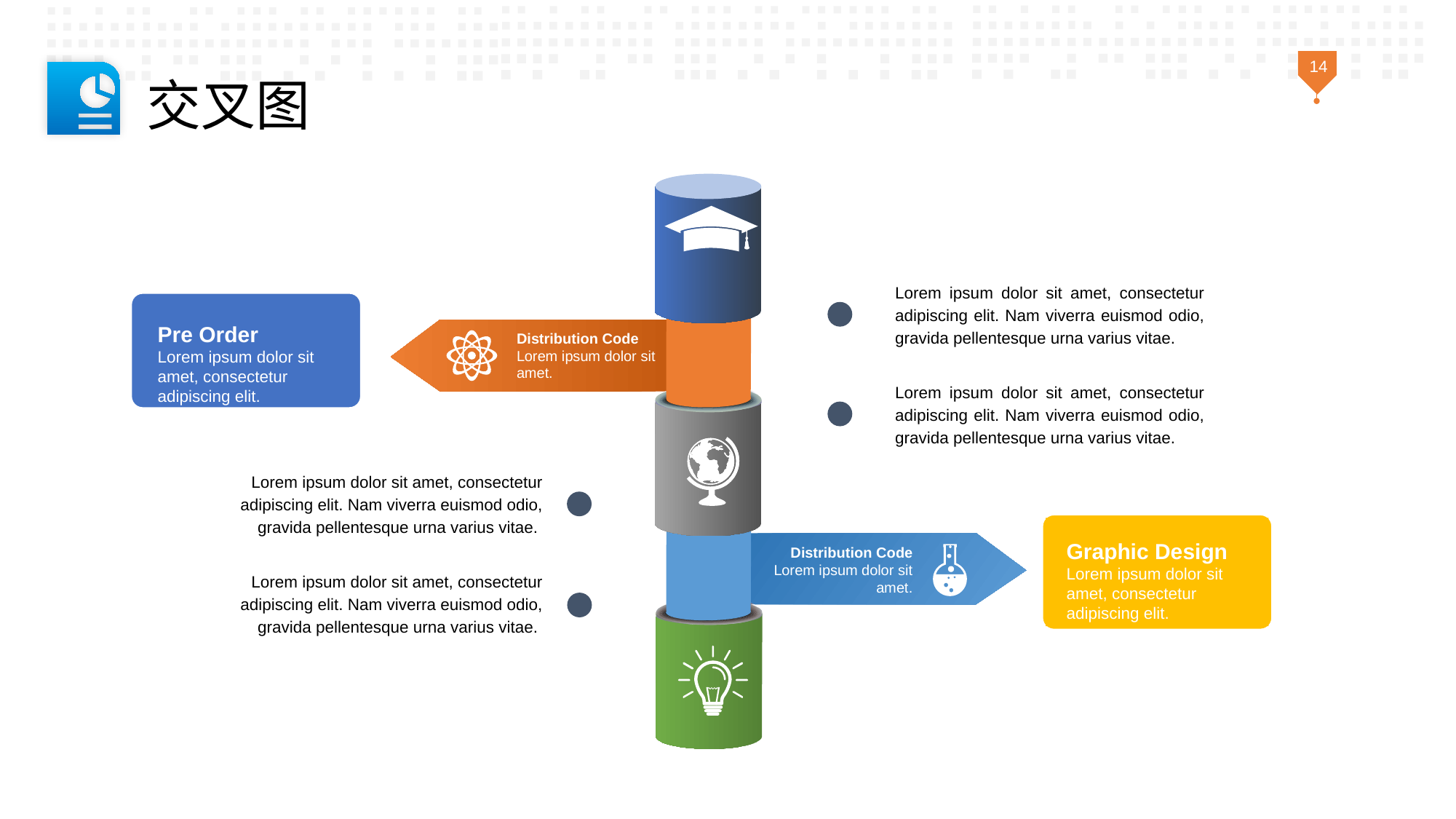

14

交叉图

Lorem ipsum dolor sit amet, consectetur adipiscing elit. Nam viverra euismod odio, gravida pellentesque urna varius vitae.

Pre Order
Lorem ipsum dolor sit amet, consectetur adipiscing elit.
Distribution Code
Lorem ipsum dolor sit amet.

Lorem ipsum dolor sit amet, consectetur adipiscing elit. Nam viverra euismod odio, gravida pellentesque urna varius vitae.

Lorem ipsum dolor sit amet, consectetur adipiscing elit. Nam viverra euismod odio, gravida pellentesque urna varius vitae.

Graphic Design
Lorem ipsum dolor sit amet, consectetur adipiscing elit.
Distribution Code
Lorem ipsum dolor sit amet.

Lorem ipsum dolor sit amet, consectetur adipiscing elit. Nam viverra euismod odio, gravida pellentesque urna varius vitae.